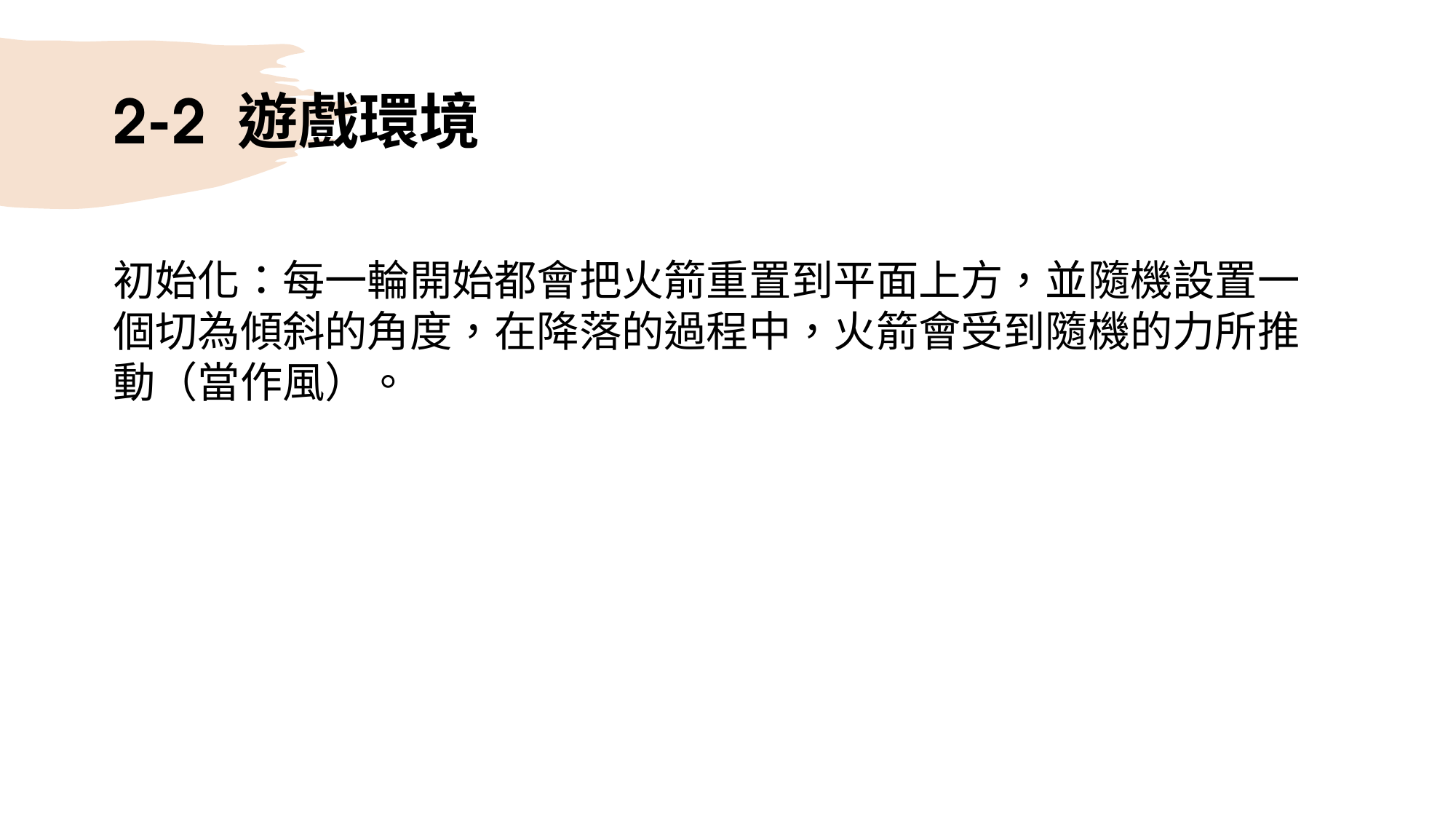

# 2-2 遊戲環境
初始化：每一輪開始都會把火箭重置到平面上方，並隨機設置一個切為傾斜的角度，在降落的過程中，火箭會受到隨機的力所推動（當作風）。